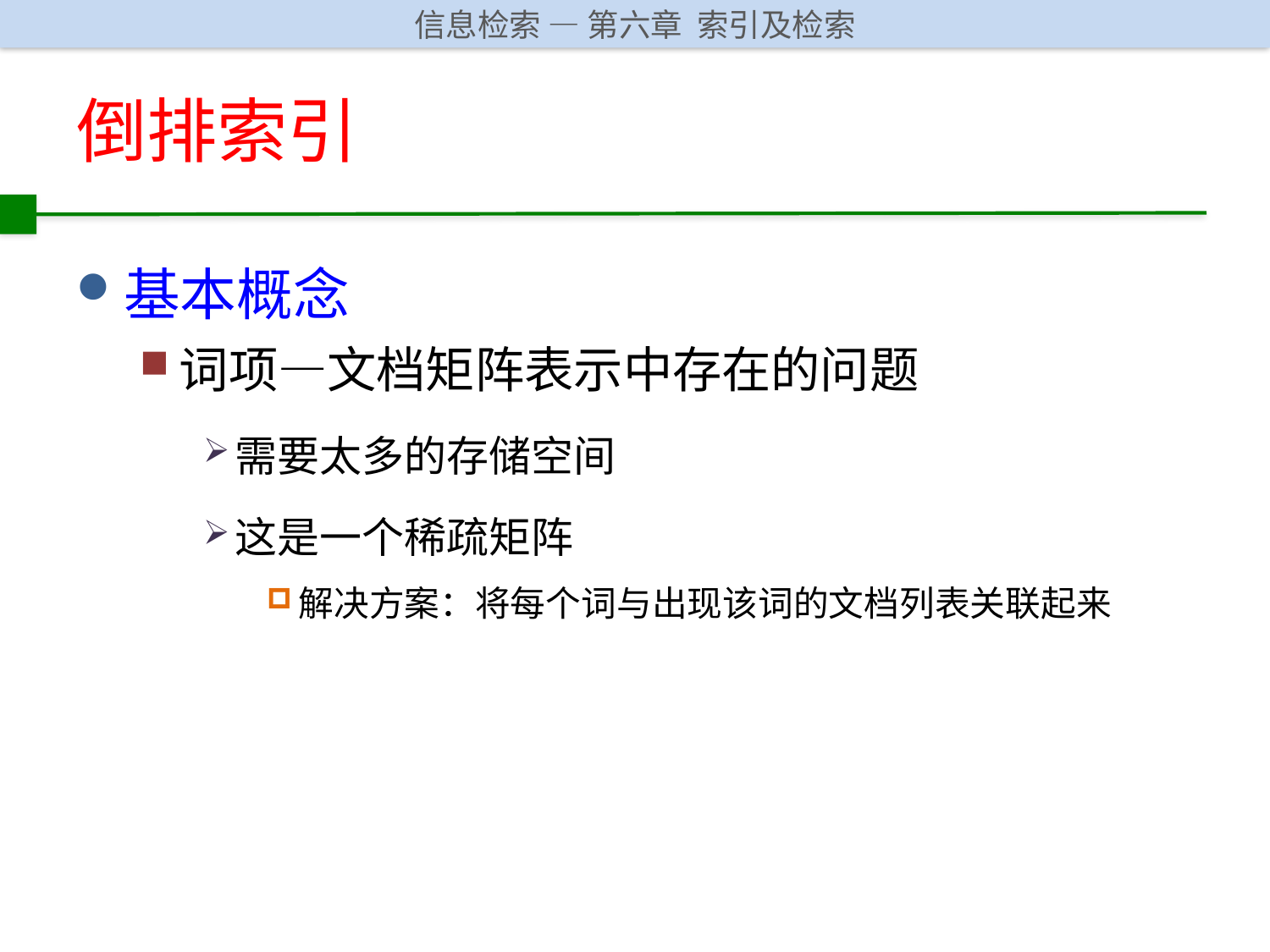

# 倒排索引
基本概念
词项—文档矩阵表示中存在的问题
需要太多的存储空间
这是一个稀疏矩阵
解决方案：将每个词与出现该词的文档列表关联起来